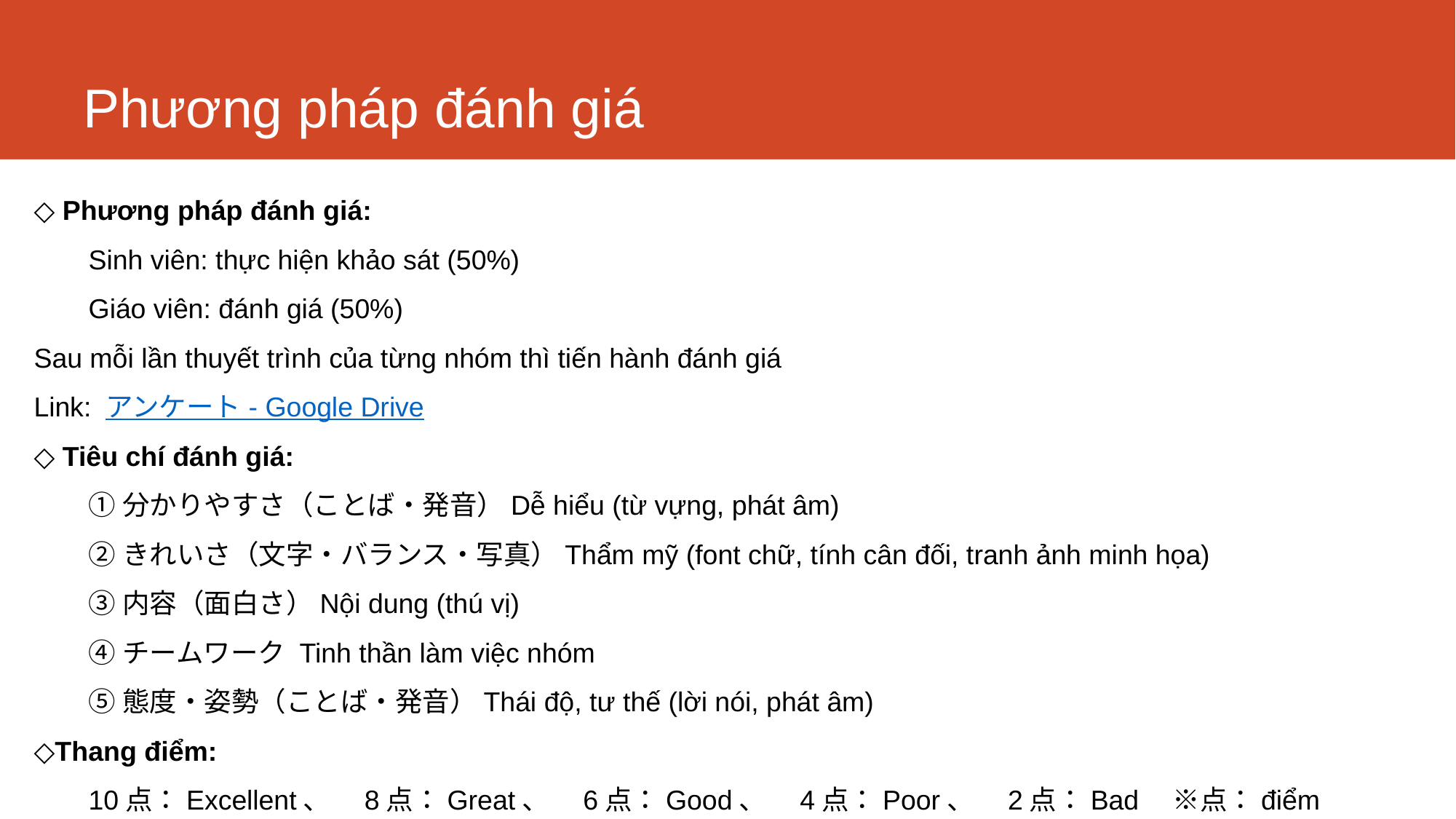

# Phương pháp đánh giá
◇ Phương pháp đánh giá:
Sinh viên: thực hiện khảo sát (50%)
Giáo viên: đánh giá (50%)
Sau mỗi lần thuyết trình của từng nhóm thì tiến hành đánh giá
Link: アンケート - Google Drive
◇ Tiêu chí đánh giá:
①分かりやすさ（ことば・発音）Dễ hiểu (từ vựng, phát âm)
②きれいさ（文字・バランス・写真）Thẩm mỹ (font chữ, tính cân đối, tranh ảnh minh họa)
③内容（面白さ）Nội dung (thú vị)
④チームワーク Tinh thần làm việc nhóm
⑤態度・姿勢（ことば・発音）Thái độ, tư thế (lời nói, phát âm)
◇Thang điểm:
10点：Excellent、　8点：Great、　6点：Good、　4点：Poor、　2点：Bad　※点：điểm